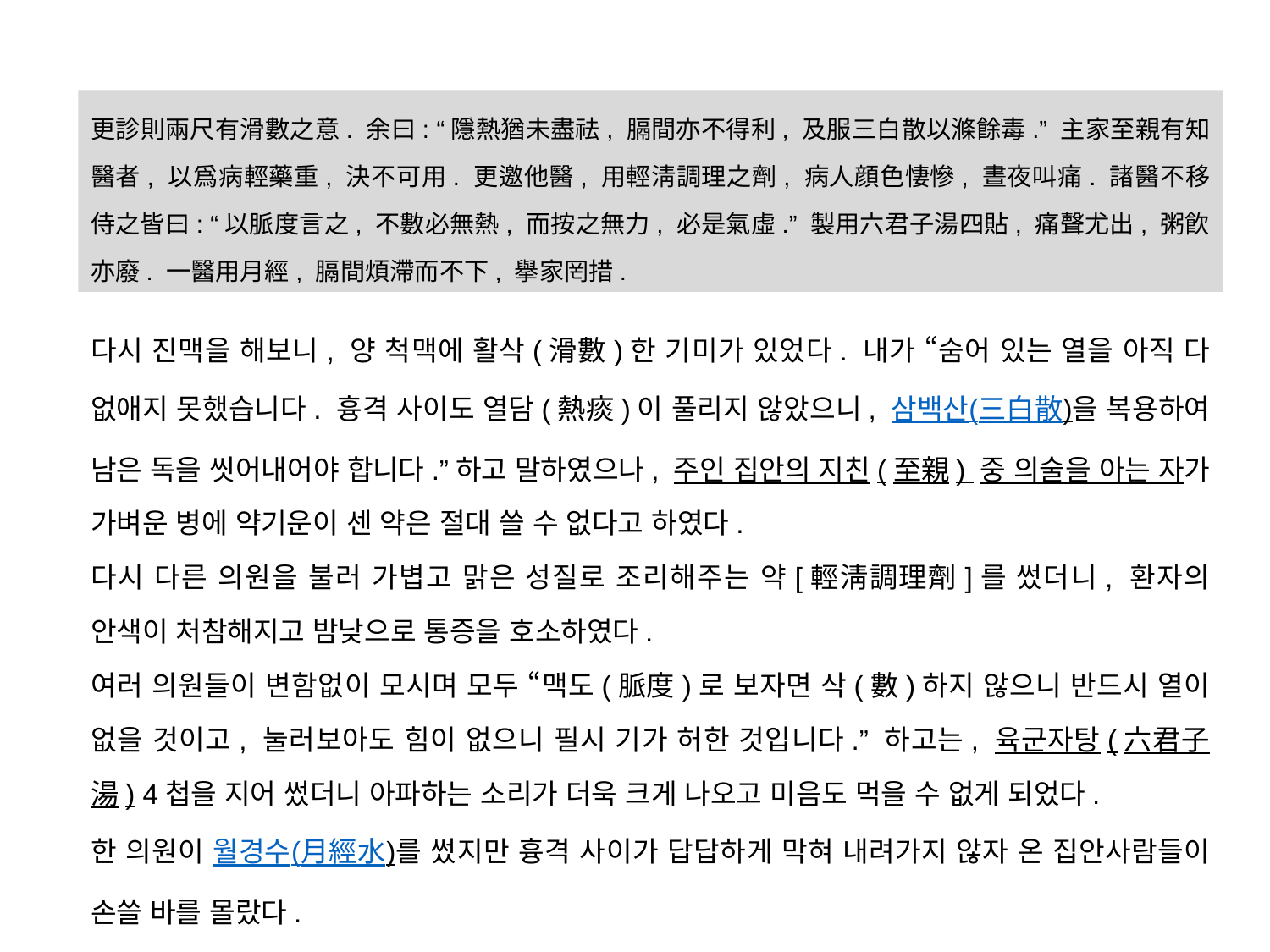

更診則兩尺有滑數之意. 余曰: “隱熱猶未盡祛, 膈間亦不得利, 及服三白散以滌餘毒.” 主家至親有知醫者, 以爲病輕藥重, 決不可用. 更邀他醫, 用輕淸調理之劑, 病人顔色悽慘, 晝夜叫痛. 諸醫不移侍之皆曰: “以脈度言之, 不數必無熱, 而按之無力, 必是氣虛.” 製用六君子湯四貼, 痛聲尤出, 粥飮亦廢. 一醫用月經, 膈間煩滯而不下, 擧家罔措.
다시 진맥을 해보니, 양 척맥에 활삭(滑數)한 기미가 있었다. 내가 “숨어 있는 열을 아직 다 없애지 못했습니다. 흉격 사이도 열담(熱痰)이 풀리지 않았으니, 삼백산(三白散)을 복용하여 남은 독을 씻어내어야 합니다.”하고 말하였으나, 주인 집안의 지친(至親) 중 의술을 아는 자가 가벼운 병에 약기운이 센 약은 절대 쓸 수 없다고 하였다.
다시 다른 의원을 불러 가볍고 맑은 성질로 조리해주는 약[輕淸調理劑]를 썼더니, 환자의 안색이 처참해지고 밤낮으로 통증을 호소하였다.
여러 의원들이 변함없이 모시며 모두 “맥도(脈度)로 보자면 삭(數)하지 않으니 반드시 열이 없을 것이고, 눌러보아도 힘이 없으니 필시 기가 허한 것입니다.” 하고는, 육군자탕(六君子湯) 4첩을 지어 썼더니 아파하는 소리가 더욱 크게 나오고 미음도 먹을 수 없게 되었다.
한 의원이 월경수(月經水)를 썼지만 흉격 사이가 답답하게 막혀 내려가지 않자 온 집안사람들이 손쓸 바를 몰랐다.